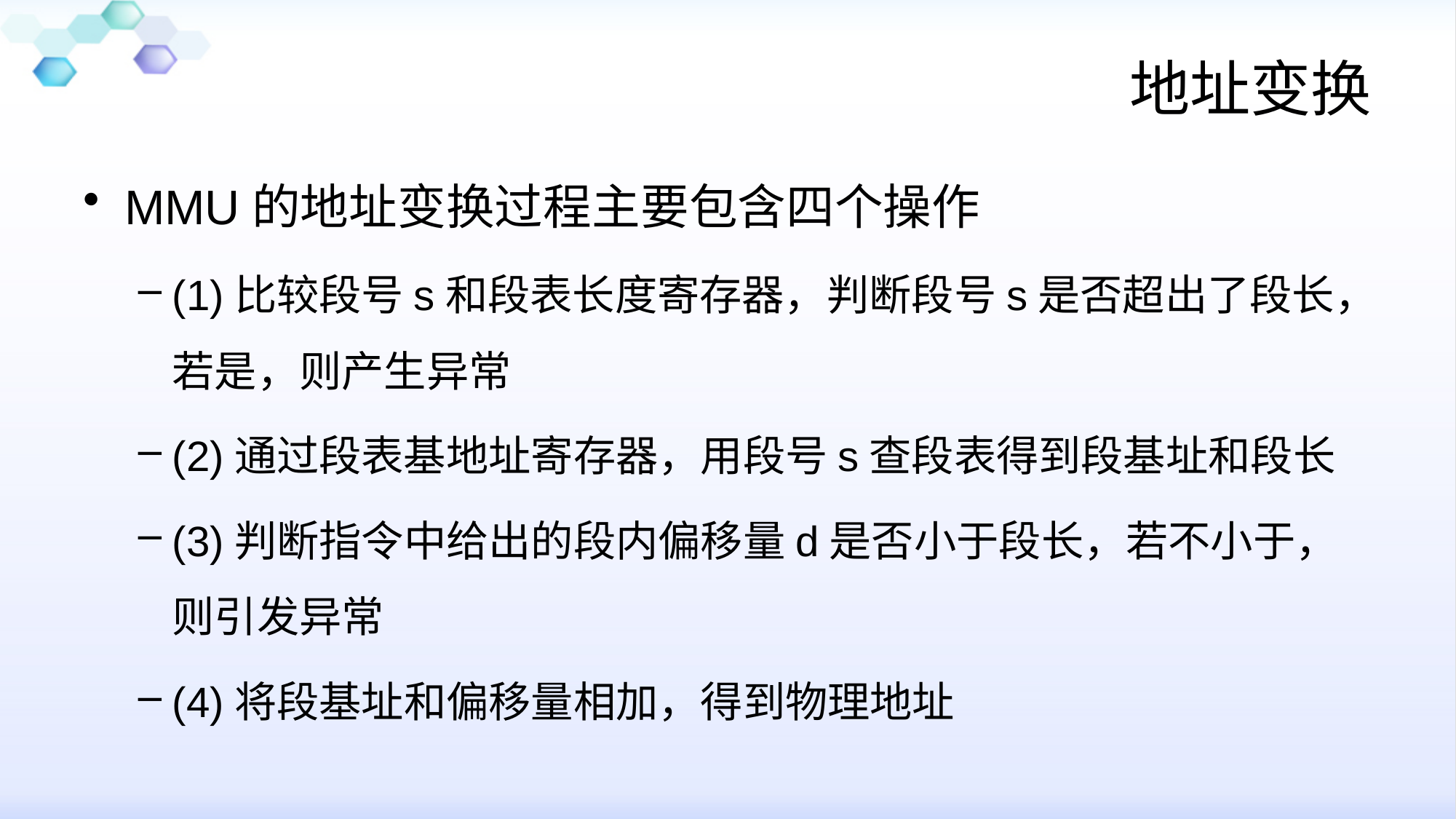

# 地址变换
MMU的地址变换过程主要包含四个操作
(1)比较段号s和段表长度寄存器，判断段号s是否超出了段长，若是，则产生异常
(2)通过段表基地址寄存器，用段号s查段表得到段基址和段长
(3)判断指令中给出的段内偏移量d是否小于段长，若不小于，则引发异常
(4)将段基址和偏移量相加，得到物理地址